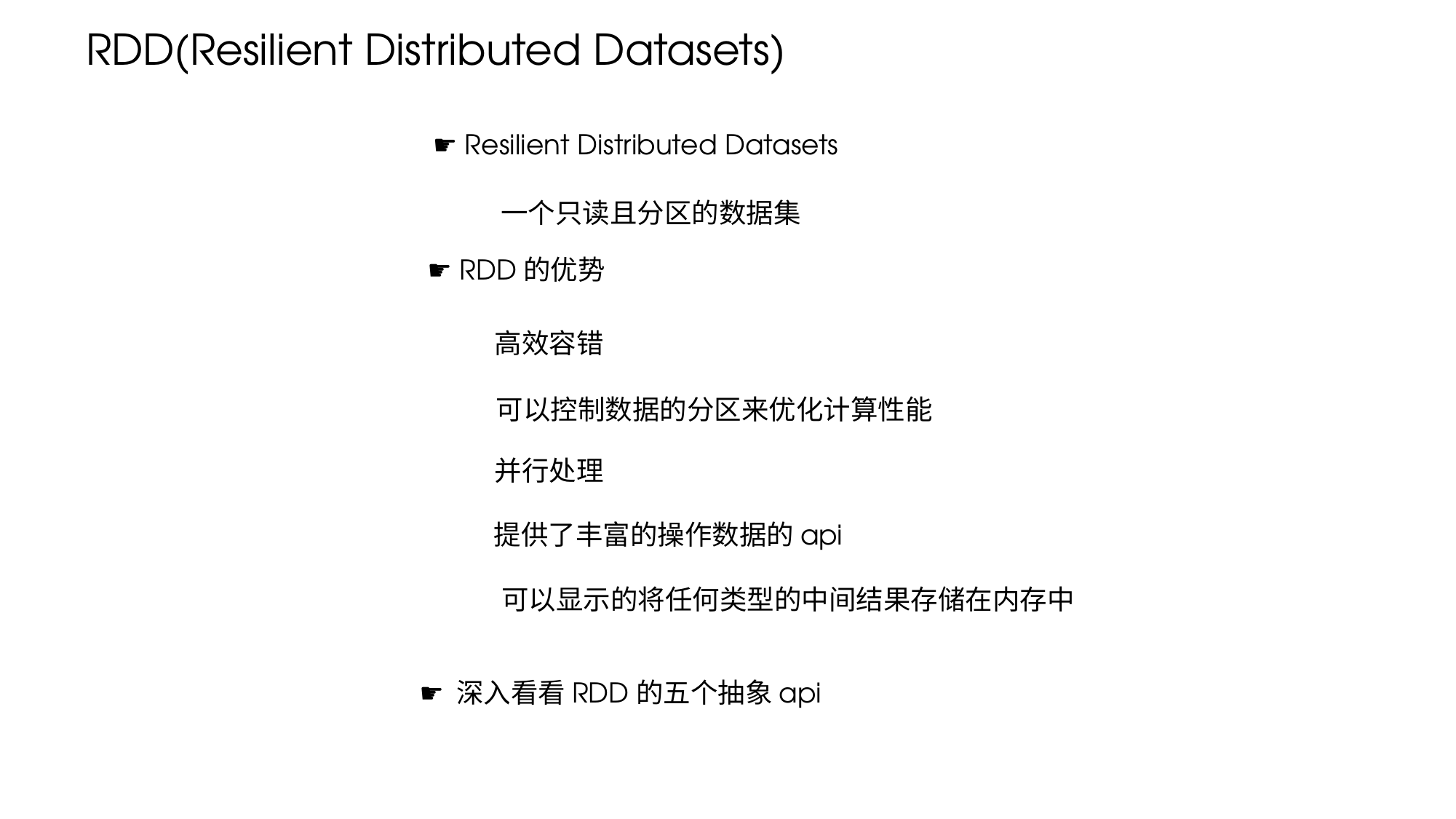

RDD(Resilient Distributed Datasets)
☛ Resilient Distributed Datasets
一个只读且分区的数据集
☛ RDD的优势
高效容错
可以控制数据的分区来优化计算性能
并行处理
提供了丰富的操作数据的api
可以显示的将任何类型的中间结果存储在内存中
☛ 深入看看RDD的五个抽象api